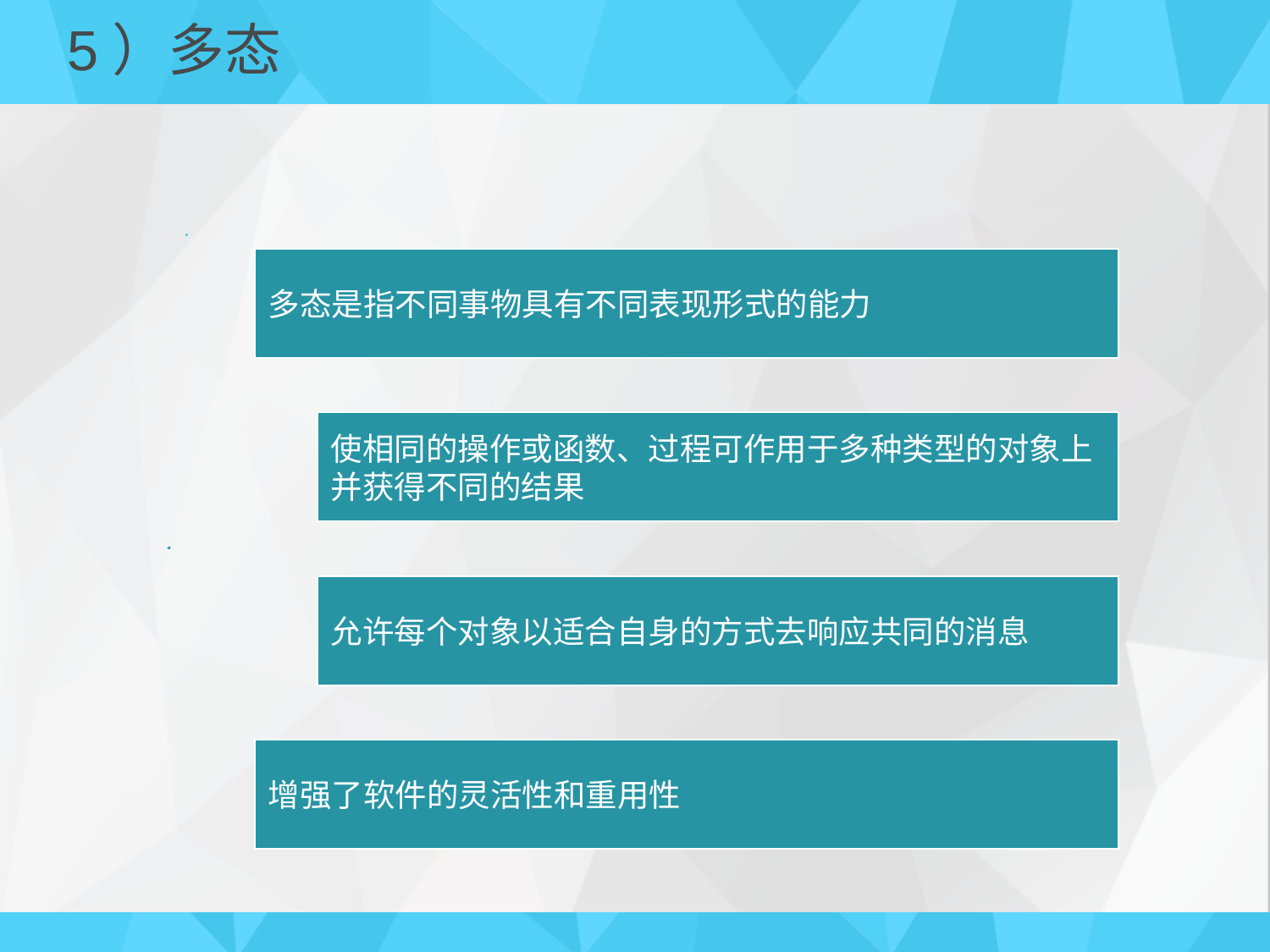

# 5）多态
使相同的操作或函数、过程可作用于多种类型的对象上并获得不同的结果
允许每个对象以适合自身的方式去响应共同的消息
多态是指不同事物具有不同表现形式的能力
增强了软件的灵活性和重用性